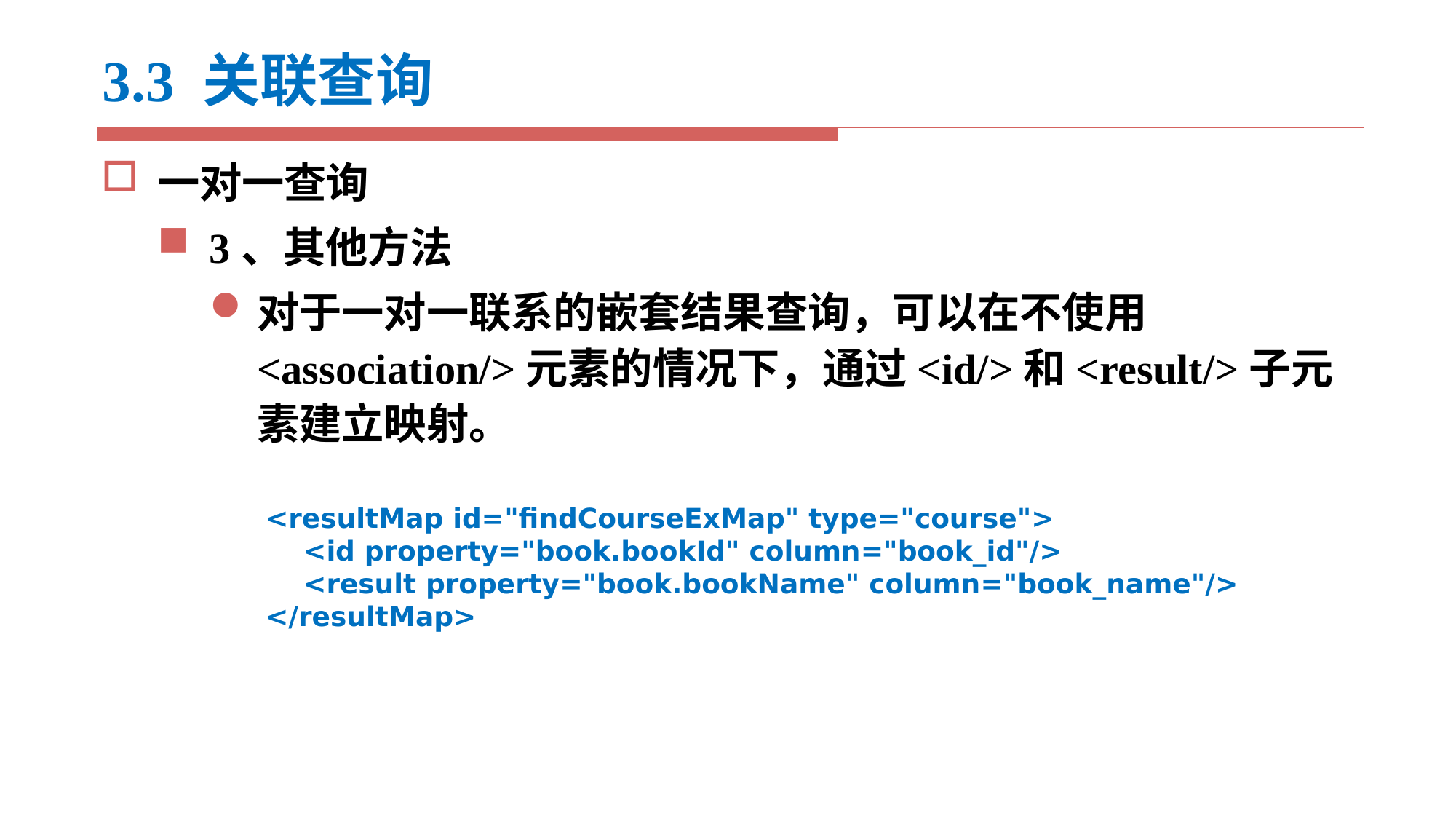

# 3.3 关联查询
一对一查询
3、其他方法
对于一对一联系的嵌套结果查询，可以在不使用<association/>元素的情况下，通过<id/>和<result/>子元素建立映射。
<resultMap id="findCourseExMap" type="course">
    <id property="book.bookId" column="book_id"/>
    <result property="book.bookName" column="book_name"/>
</resultMap>
41